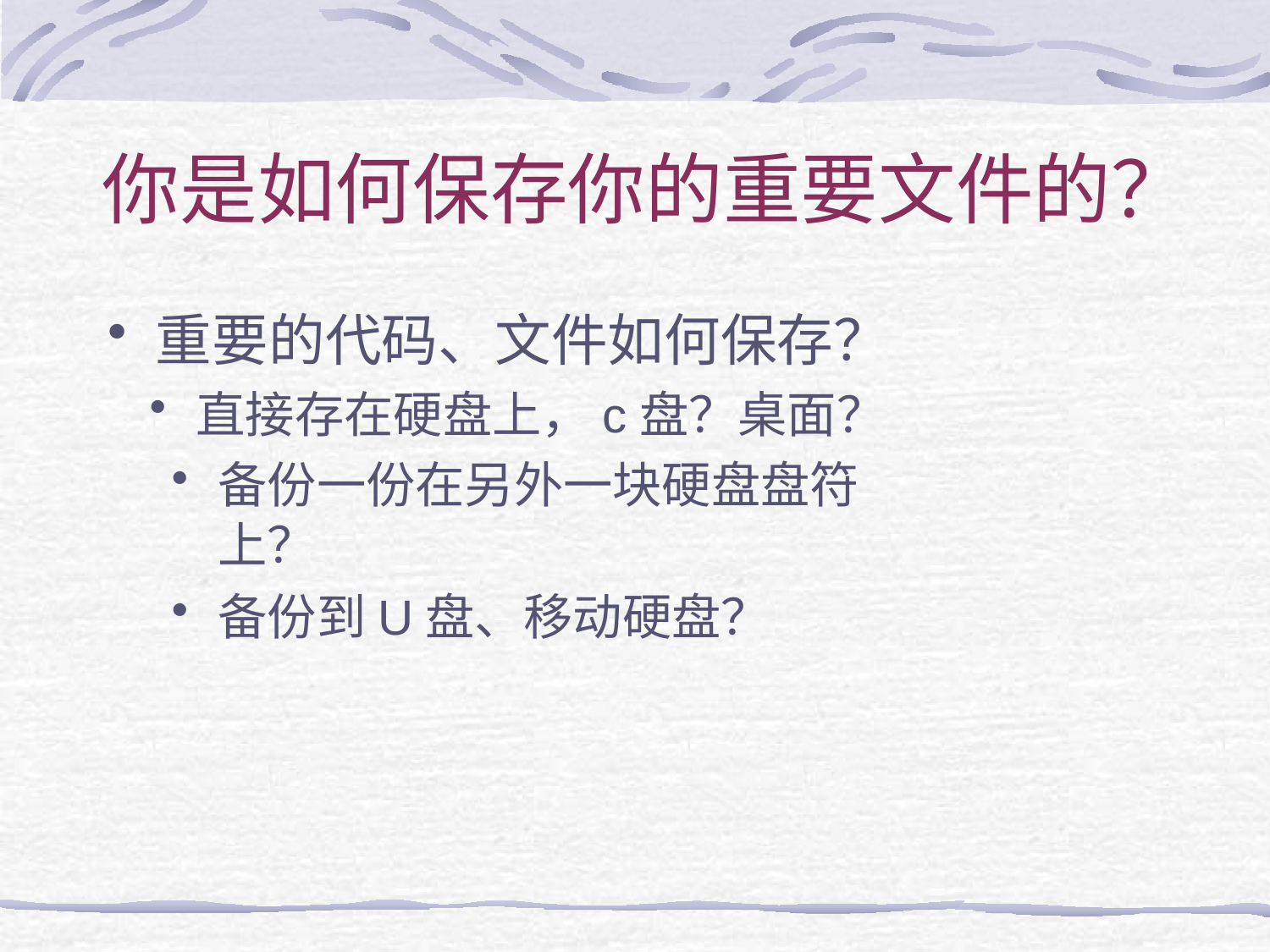

# 你是如何保存你的重要文件的？
重要的代码、文件如何保存？
直接存在硬盘上，c盘？桌面？
备份一份在另外一块硬盘盘符上？
备份到U盘、移动硬盘？